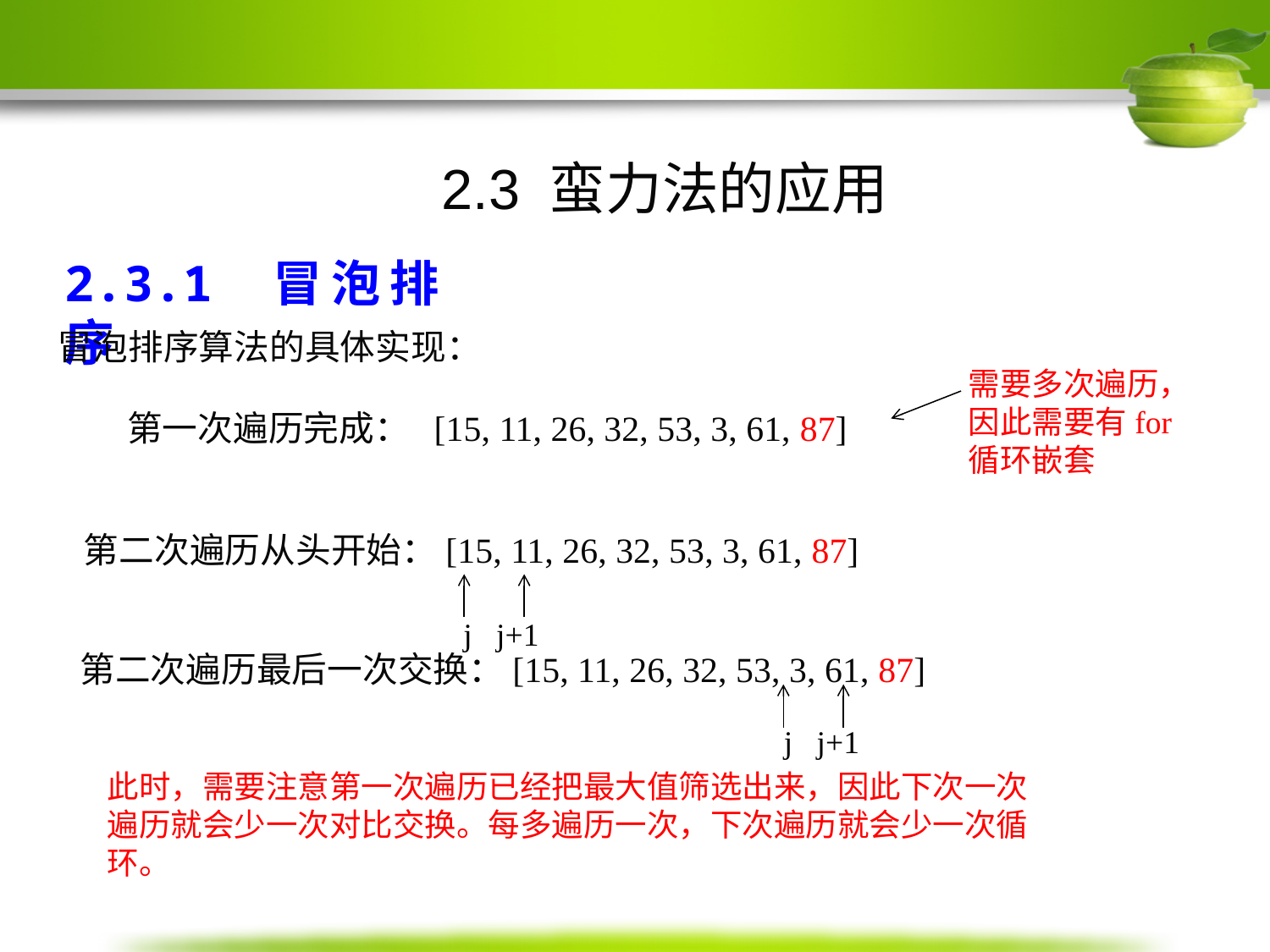

2.3 蛮力法的应用
2.3.1 冒泡排序
冒泡排序算法的具体实现：
需要多次遍历，因此需要有for循环嵌套
第一次遍历完成：  [15, 11, 26, 32, 53, 3, 61, 87]
第二次遍历从头开始：[15, 11, 26, 32, 53, 3, 61, 87]

j   j+1
第二次遍历最后一次交换：[15, 11, 26, 32, 53, 3, 61, 87]

j   j+1
此时，需要注意第一次遍历已经把最大值筛选出来，因此下次一次遍历就会少一次对比交换。每多遍历一次，下次遍历就会少一次循环。